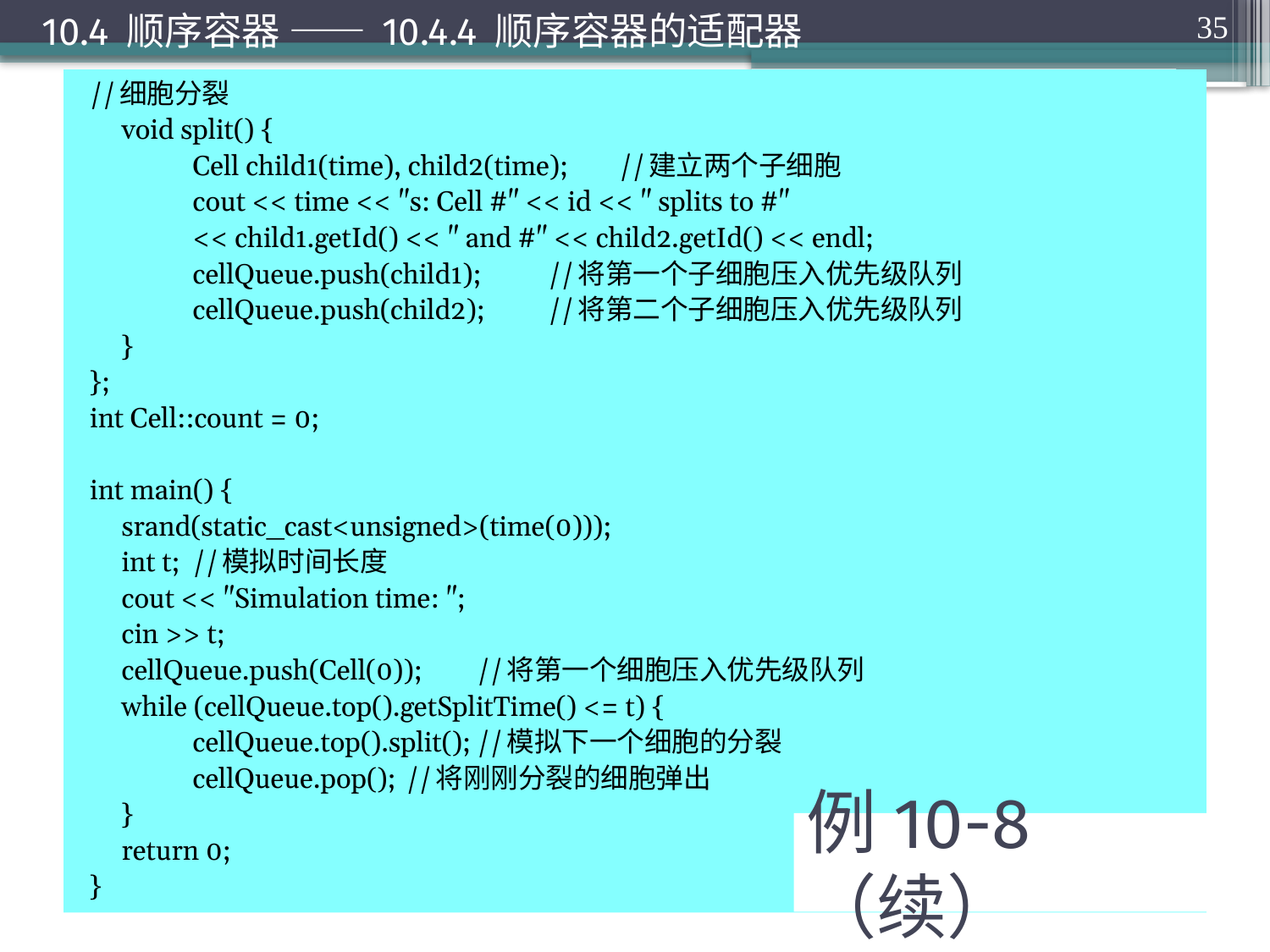

10.4 顺序容器 —— 10.4.4 顺序容器的适配器
35
//细胞分裂
	void split() {
		Cell child1(time), child2(time);	//建立两个子细胞
		cout << time << "s: Cell #" << id << " splits to #"
			<< child1.getId() << " and #" << child2.getId() << endl;
		cellQueue.push(child1);	//将第一个子细胞压入优先级队列
		cellQueue.push(child2);	//将第二个子细胞压入优先级队列
	}
};
int Cell::count = 0;

int main() {
	srand(static_cast<unsigned>(time(0)));
	int t;	//模拟时间长度
	cout << "Simulation time: ";
	cin >> t;
	cellQueue.push(Cell(0));	//将第一个细胞压入优先级队列
	while (cellQueue.top().getSplitTime() <= t) {
		cellQueue.top().split();	//模拟下一个细胞的分裂
		cellQueue.pop();			//将刚刚分裂的细胞弹出
	}
	return 0;
}
# 例10-8（续）